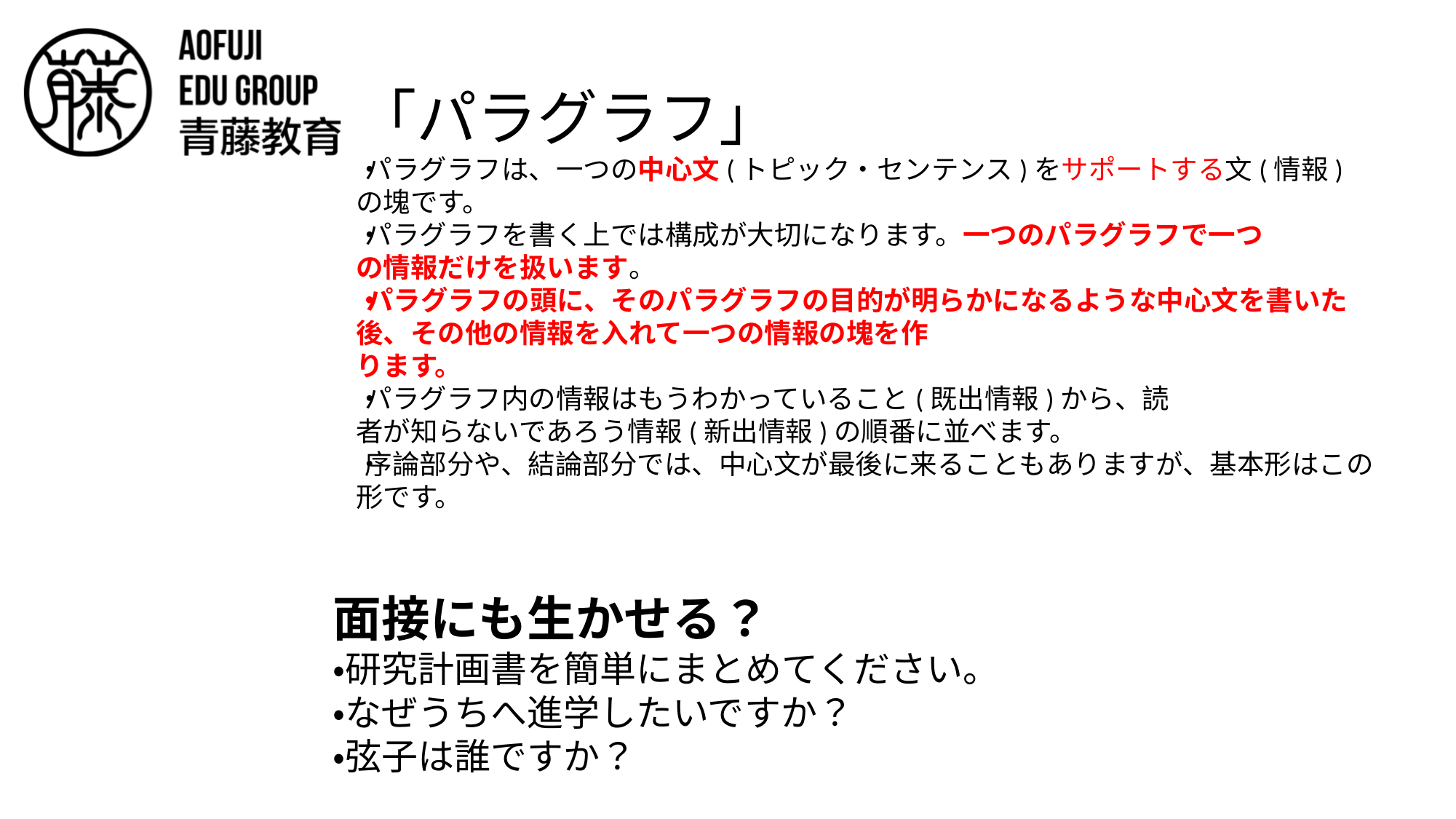

「パラグラフ」
・パラグラフは、一つの中心文(トピック・センテンス)をサポートする文(情報)の塊です。
・パラグラフを書く上では構成が大切になります。一つのパラグラフで一つ
の情報だけを扱います。
・パラグラフの頭に、そのパラグラフの目的が明らかになるような中心文を書いた後、その他の情報を入れて一つの情報の塊を作
ります。
・パラグラフ内の情報はもうわかっていること(既出情報)から、読
者が知らないであろう情報(新出情報)の順番に並べます。
・序論部分や、結論部分では、中心文が最後に来ることもありますが、基本形はこの形です。
面接にも生かせる？
・研究計画書を簡単にまとめてください。
・なぜうちへ進学したいですか？
・弦子は誰ですか？